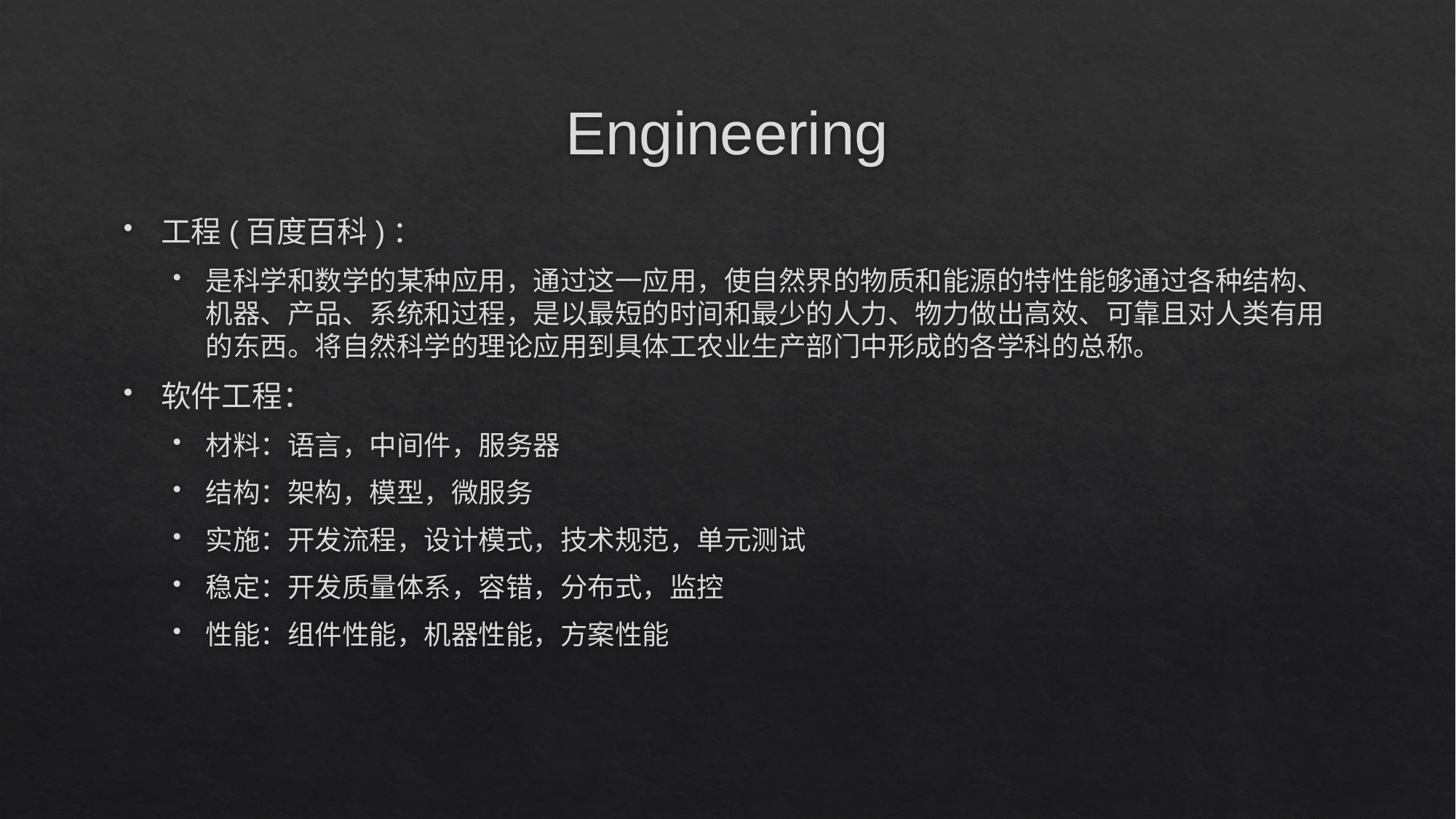

# Engineering
工程(百度百科)：
是科学和数学的某种应用，通过这一应用，使自然界的物质和能源的特性能够通过各种结构、机器、产品、系统和过程，是以最短的时间和最少的人力、物力做出高效、可靠且对人类有用的东西。将自然科学的理论应用到具体工农业生产部门中形成的各学科的总称。
软件工程：
材料：语言，中间件，服务器
结构：架构，模型，微服务
实施：开发流程，设计模式，技术规范，单元测试
稳定：开发质量体系，容错，分布式，监控
性能：组件性能，机器性能，方案性能